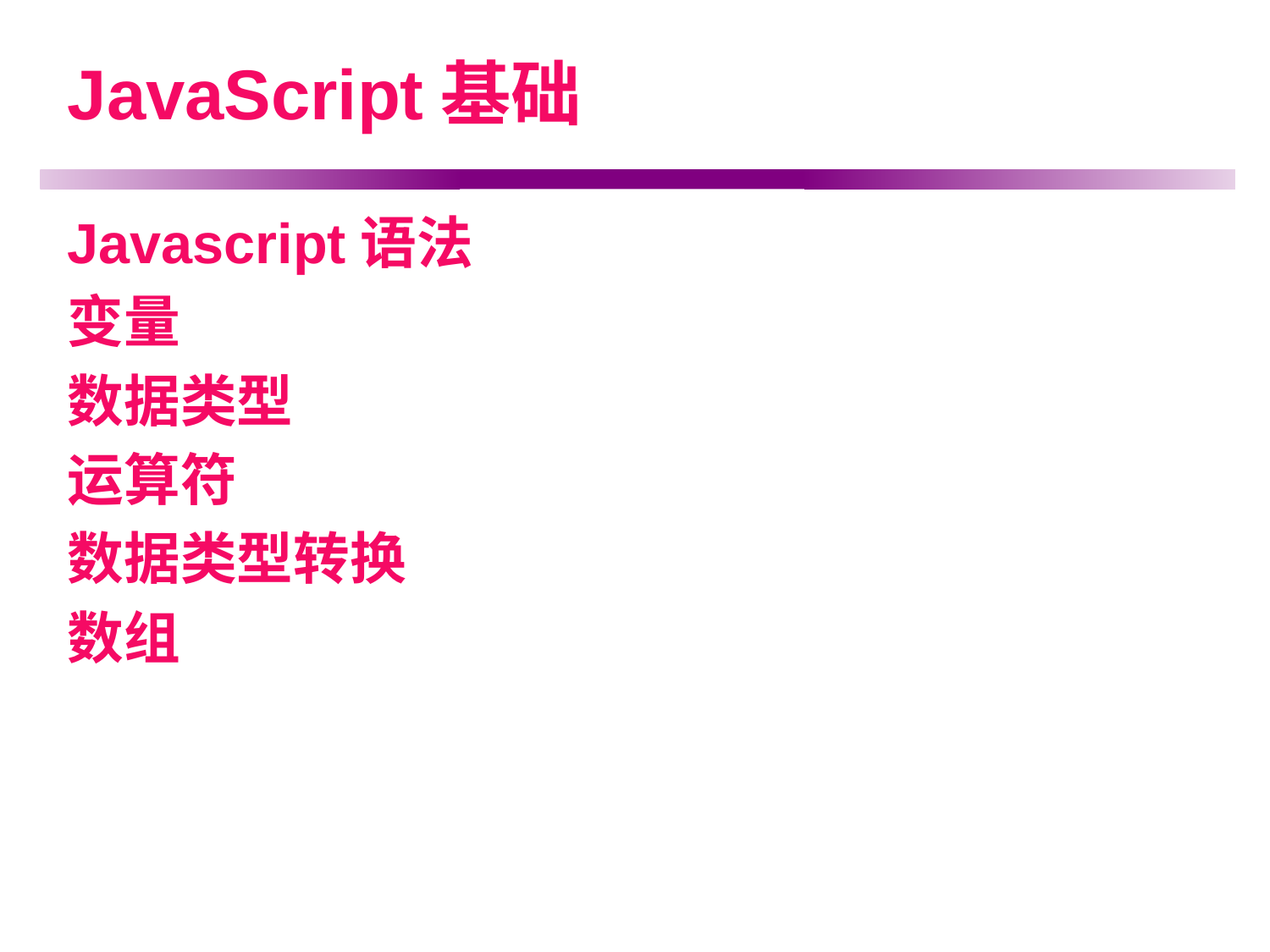

# JavaScript基础
Javascript语法
变量
数据类型
运算符
数据类型转换
数组